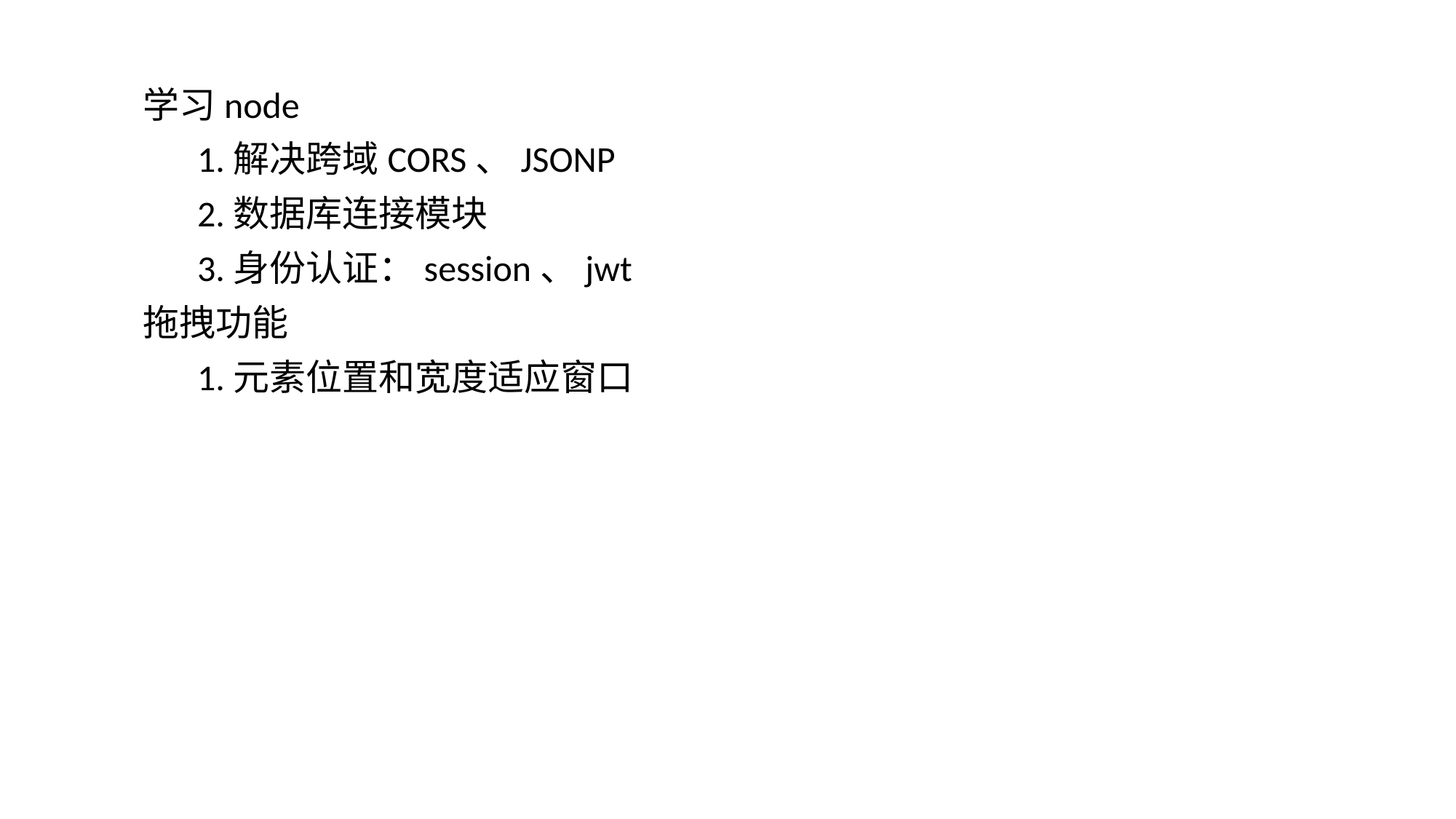

学习node
1.解决跨域CORS、JSONP
2.数据库连接模块
3.身份认证：session、jwt
拖拽功能
1.元素位置和宽度适应窗口